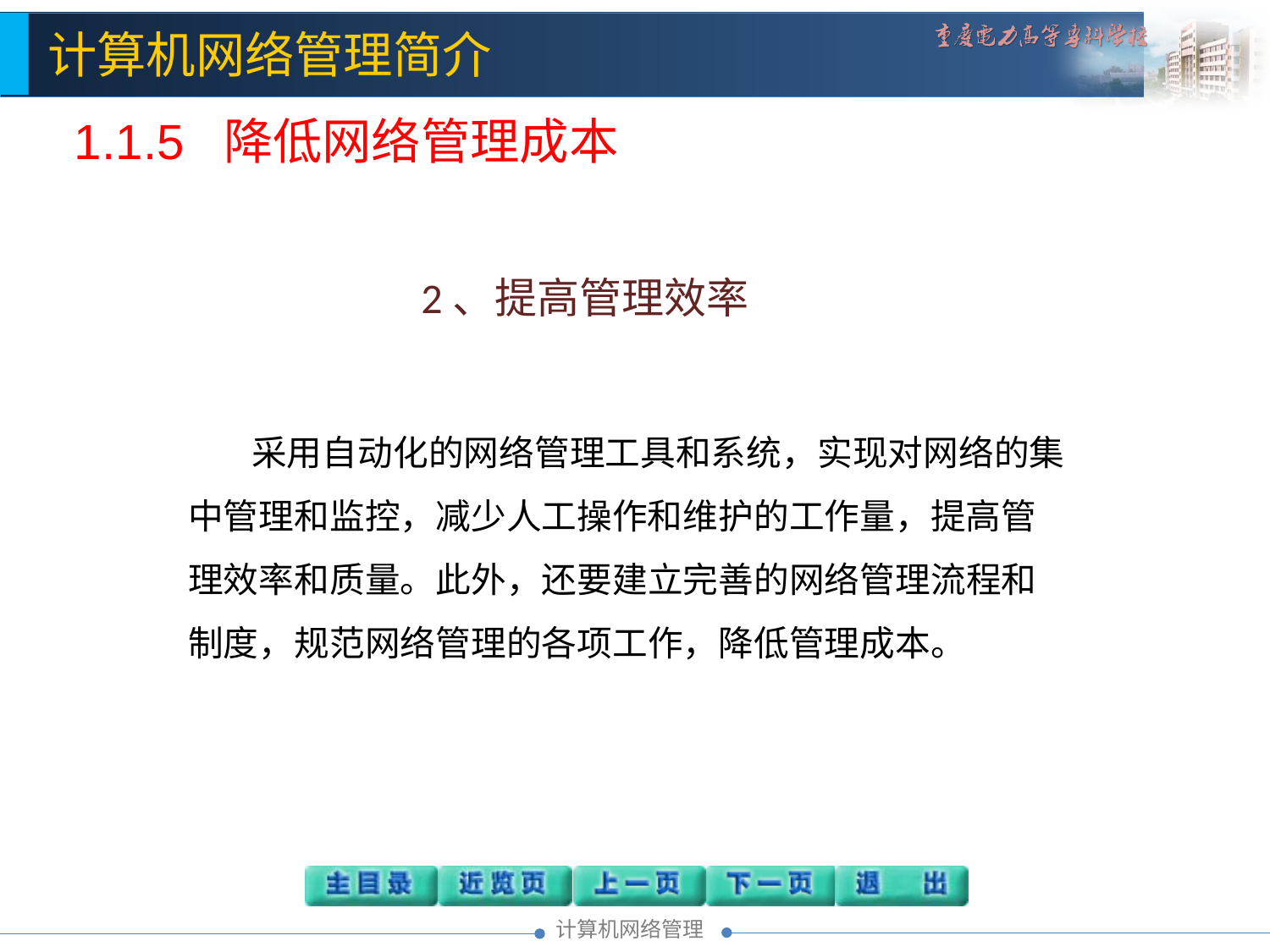

1.1.5  降低网络管理成本
2、提高管理效率
采用自动化的网络管理工具和系统，实现对网络的集中管理和监控，减少人工操作和维护的工作量，提高管理效率和质量。此外，还要建立完善的网络管理流程和制度，规范网络管理的各项工作，降低管理成本。